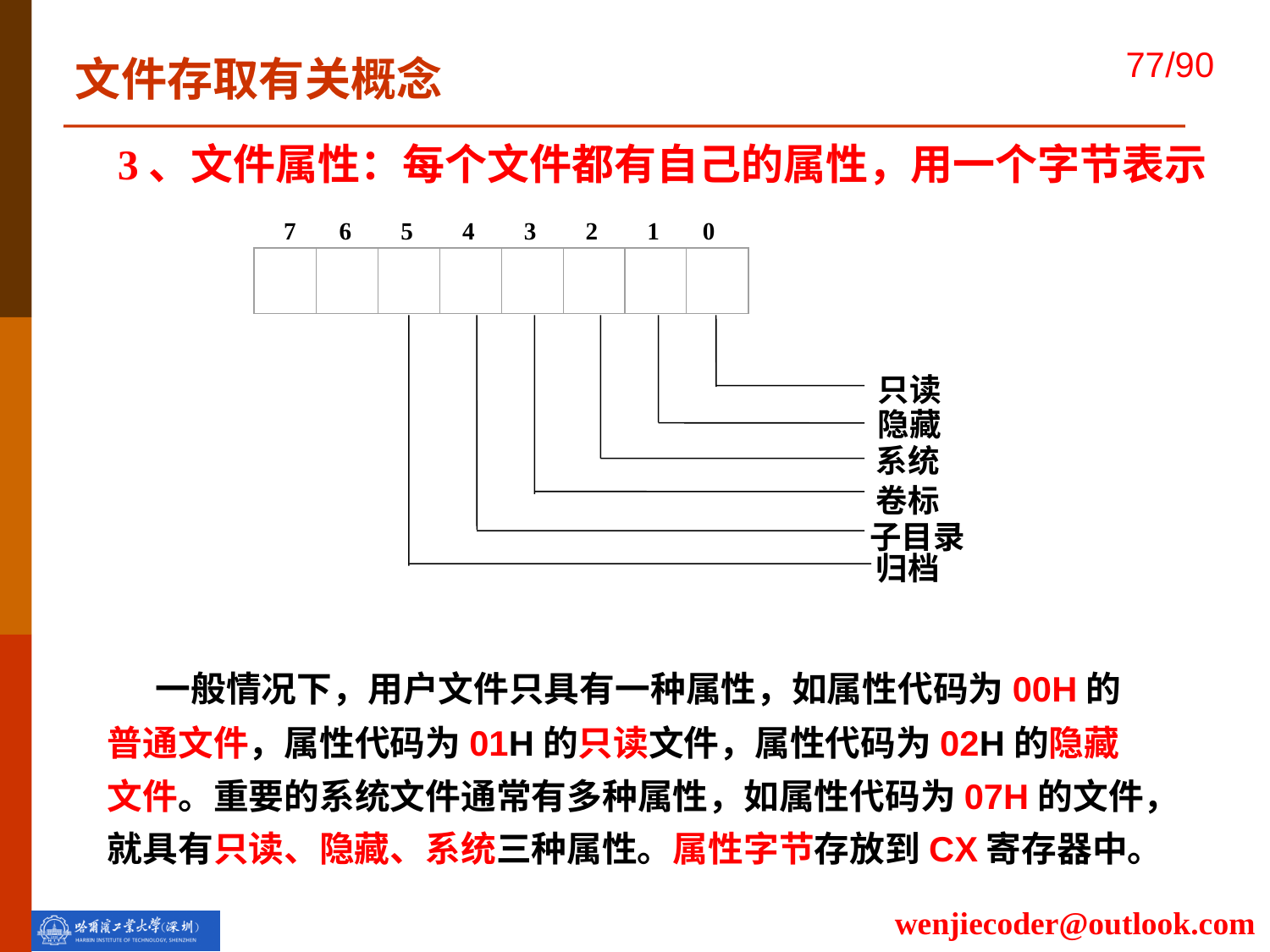

文件存取有关概念
3、文件属性：每个文件都有自己的属性，用一个字节表示

 7       6        5        4        3        2        1       0

只读

隐藏

系统

卷标

子目录

归档

    一般情况下，用户文件只具有一种属性，如属性代码为00H的普通文件，属性代码为01H的只读文件，属性代码为02H的隐藏文件。重要的系统文件通常有多种属性，如属性代码为07H的文件，就具有只读、隐藏、系统三种属性。属性字节存放到CX寄存器中。